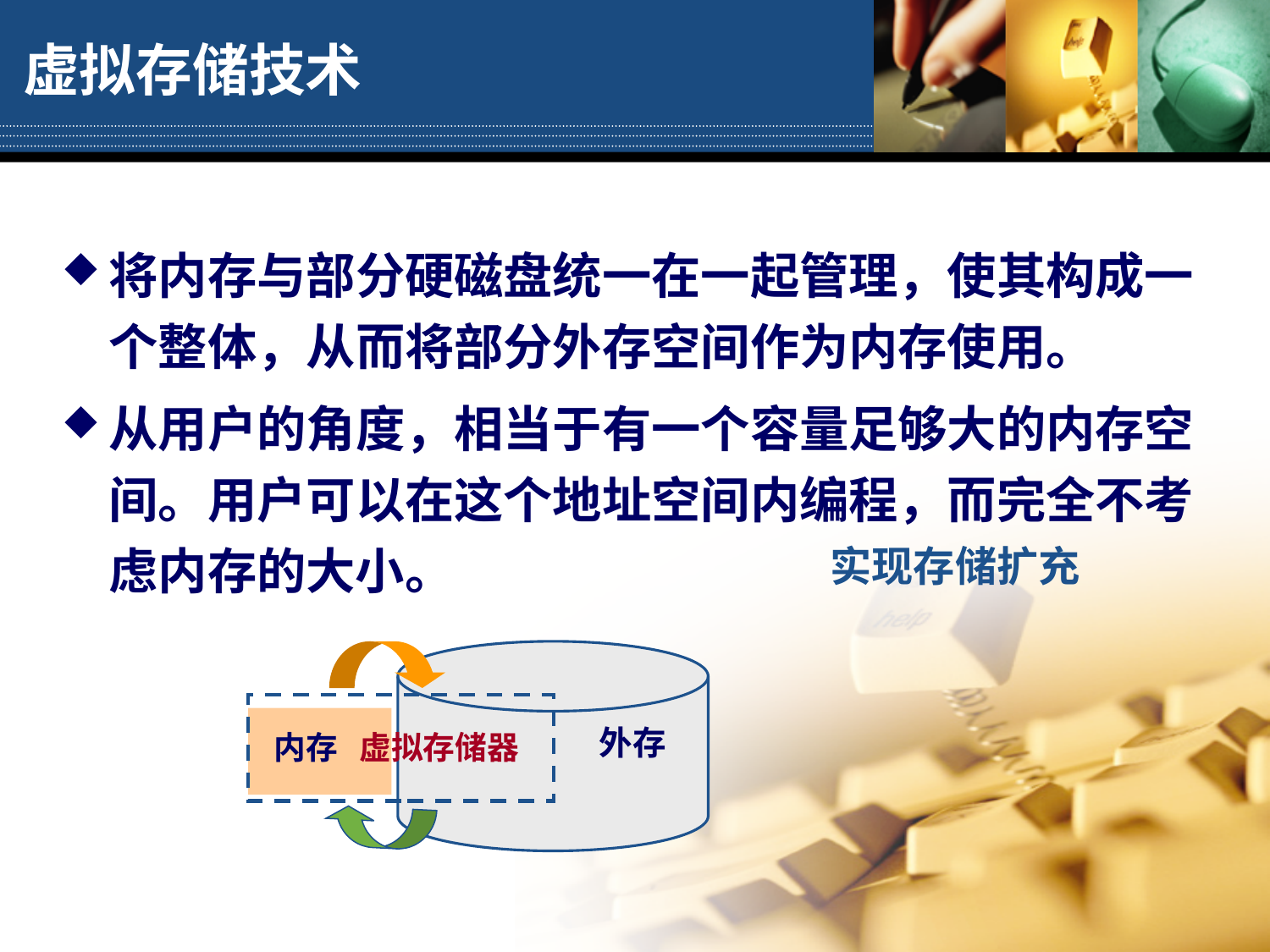

# 虚拟存储技术
将内存与部分硬磁盘统一在一起管理，使其构成一个整体，从而将部分外存空间作为内存使用。
从用户的角度，相当于有一个容量足够大的内存空间。用户可以在这个地址空间内编程，而完全不考虑内存的大小。
实现存储扩充

外存
内存
虚拟存储器

53